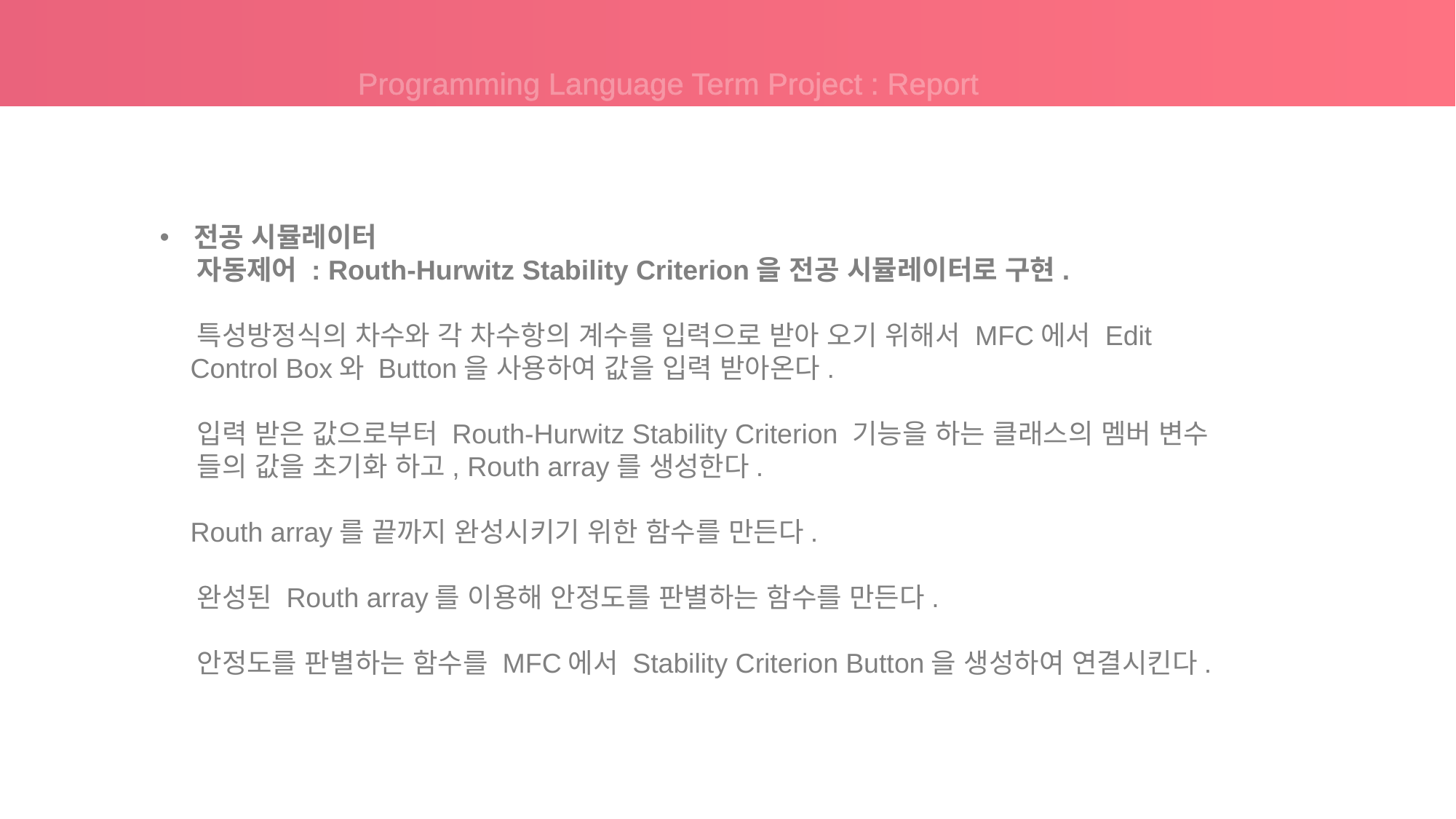

Programming Language Term Project : Report
전공 시뮬레이터
    자동제어 : Routh-Hurwitz Stability Criterion을 전공 시뮬레이터로 구현.

    특성방정식의 차수와 각 차수항의 계수를 입력으로 받아 오기 위해서 MFC에서 Edit
    Control Box와 Button을 사용하여 값을 입력 받아온다.

    입력 받은 값으로부터 Routh-Hurwitz Stability Criterion 기능을 하는 클래스의 멤버 변수
    들의 값을 초기화 하고, Routh array를 생성한다.

    Routh array를 끝까지 완성시키기 위한 함수를 만든다.

    완성된 Routh array를 이용해 안정도를 판별하는 함수를 만든다.

    안정도를 판별하는 함수를 MFC에서 Stability Criterion Button을 생성하여 연결시킨다.